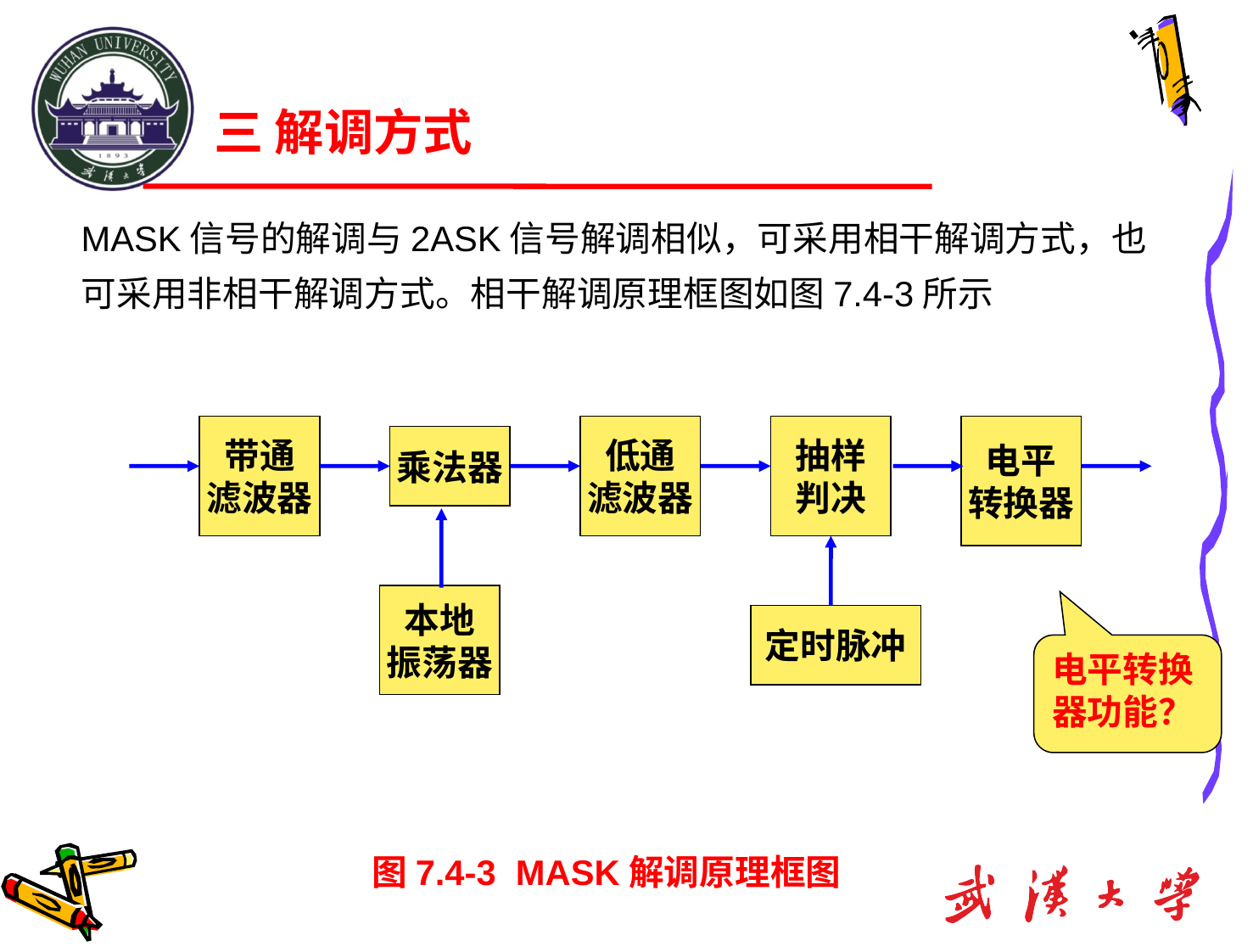

三 解调方式
MASK信号的解调与2ASK信号解调相似，可采用相干解调方式，也可采用非相干解调方式。相干解调原理框图如图7.4-3所示
带通
滤波器
低通
滤波器
抽样
判决
电平
转换器
乘法器

本地
振荡器
定时脉冲
电平转换器功能？
图7.4-3  MASK解调原理框图